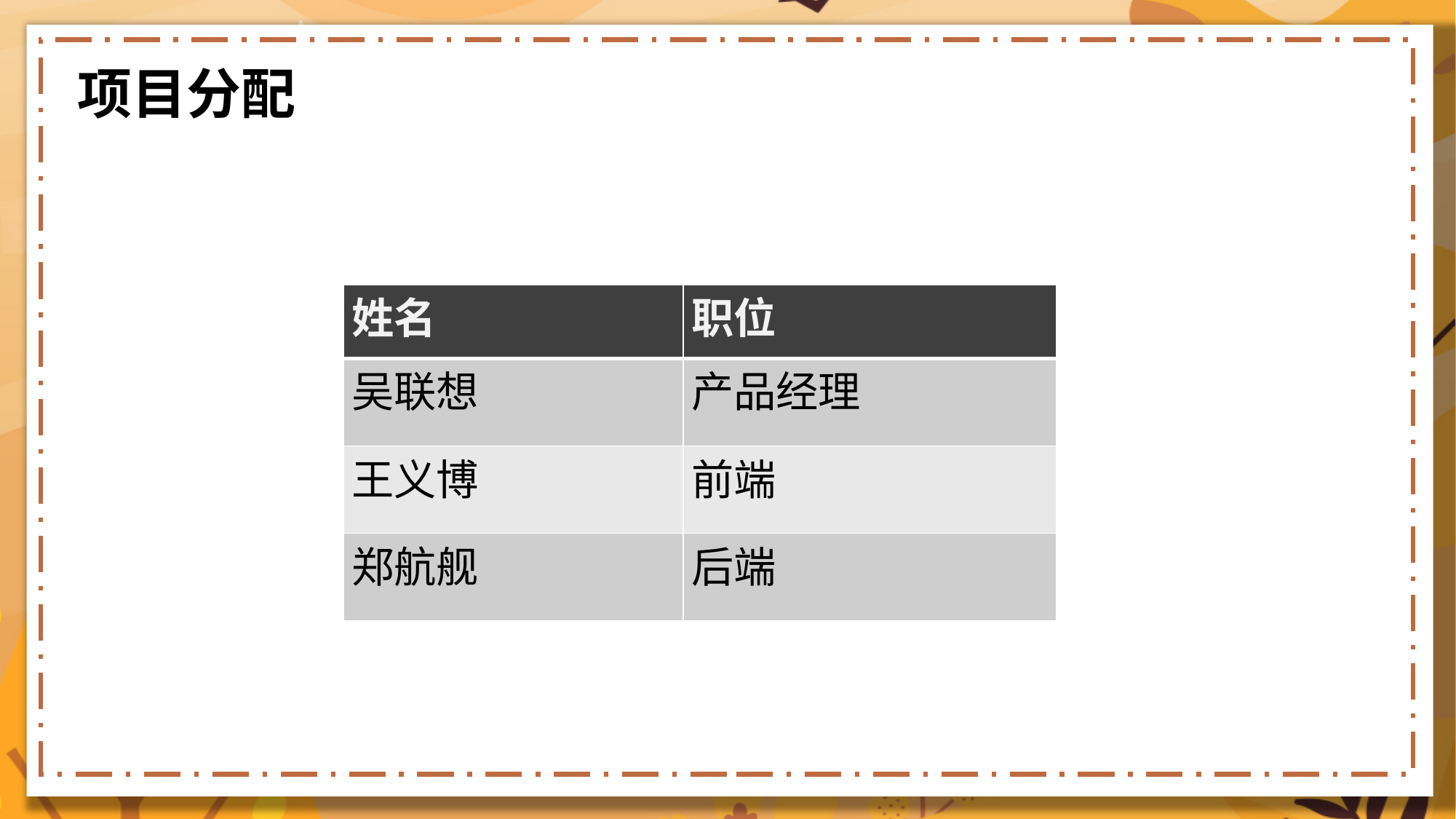

项目分配
| 姓名 | 职位 |
| --- | --- |
| 吴联想 | 产品经理 |
| 王义博 | 前端 |
| 郑航舰 | 后端 |